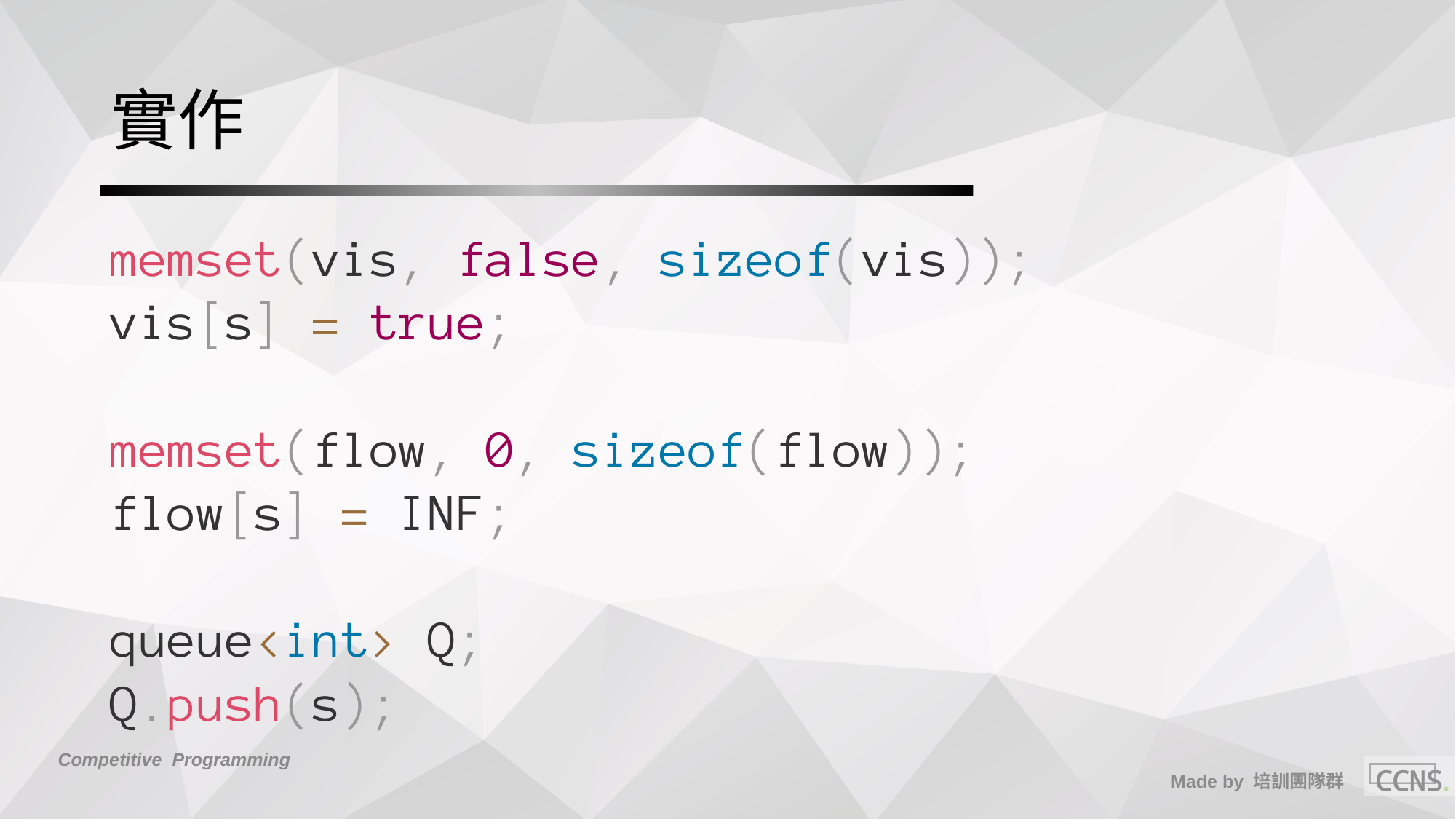

# 實作
memset(vis, false, sizeof(vis));
vis[s] = true;
memset(flow, 0, sizeof(flow));
flow[s] = INF;
queue<int> Q;
Q.push(s);